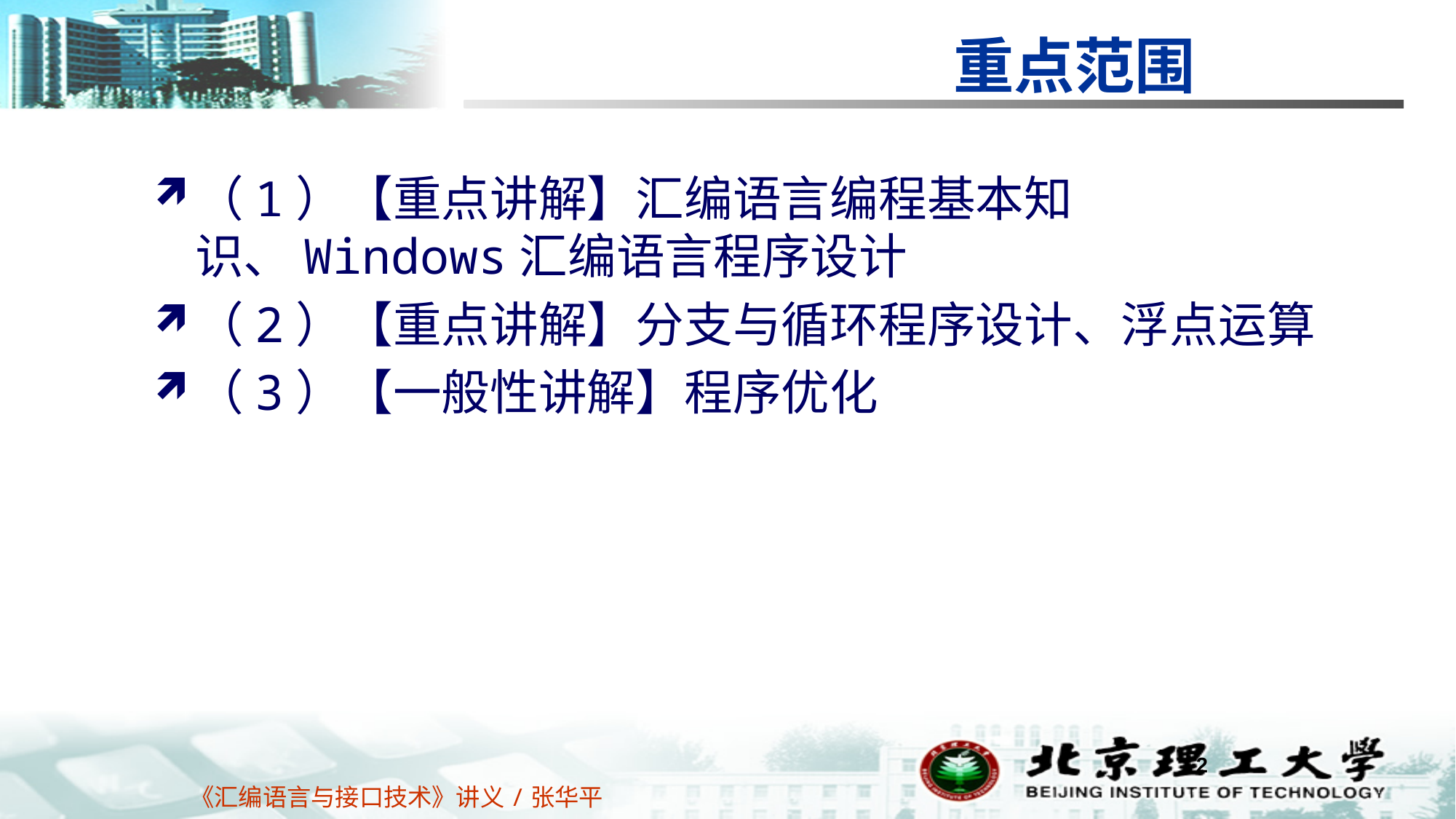

重点范围
（1）【重点讲解】汇编语言编程基本知识、Windows汇编语言程序设计
（2）【重点讲解】分支与循环程序设计、浮点运算
（3）【一般性讲解】程序优化
2